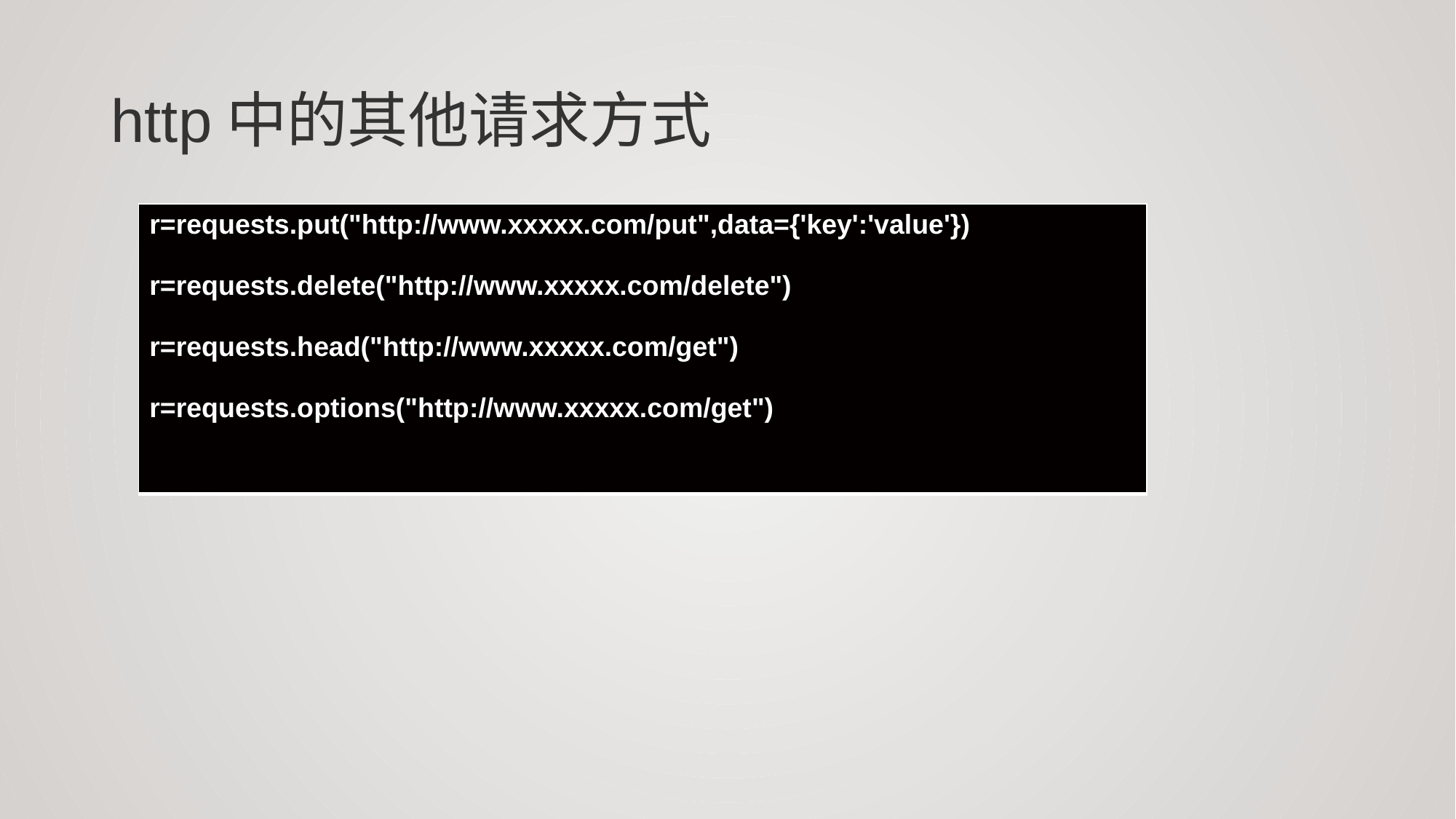

# http中的其他请求方式
| r=requests.put("http://www.xxxxx.com/put",data={'key':'value'}) r=requests.delete("http://www.xxxxx.com/delete") r=requests.head("http://www.xxxxx.com/get") r=requests.options("http://www.xxxxx.com/get") |
| --- |